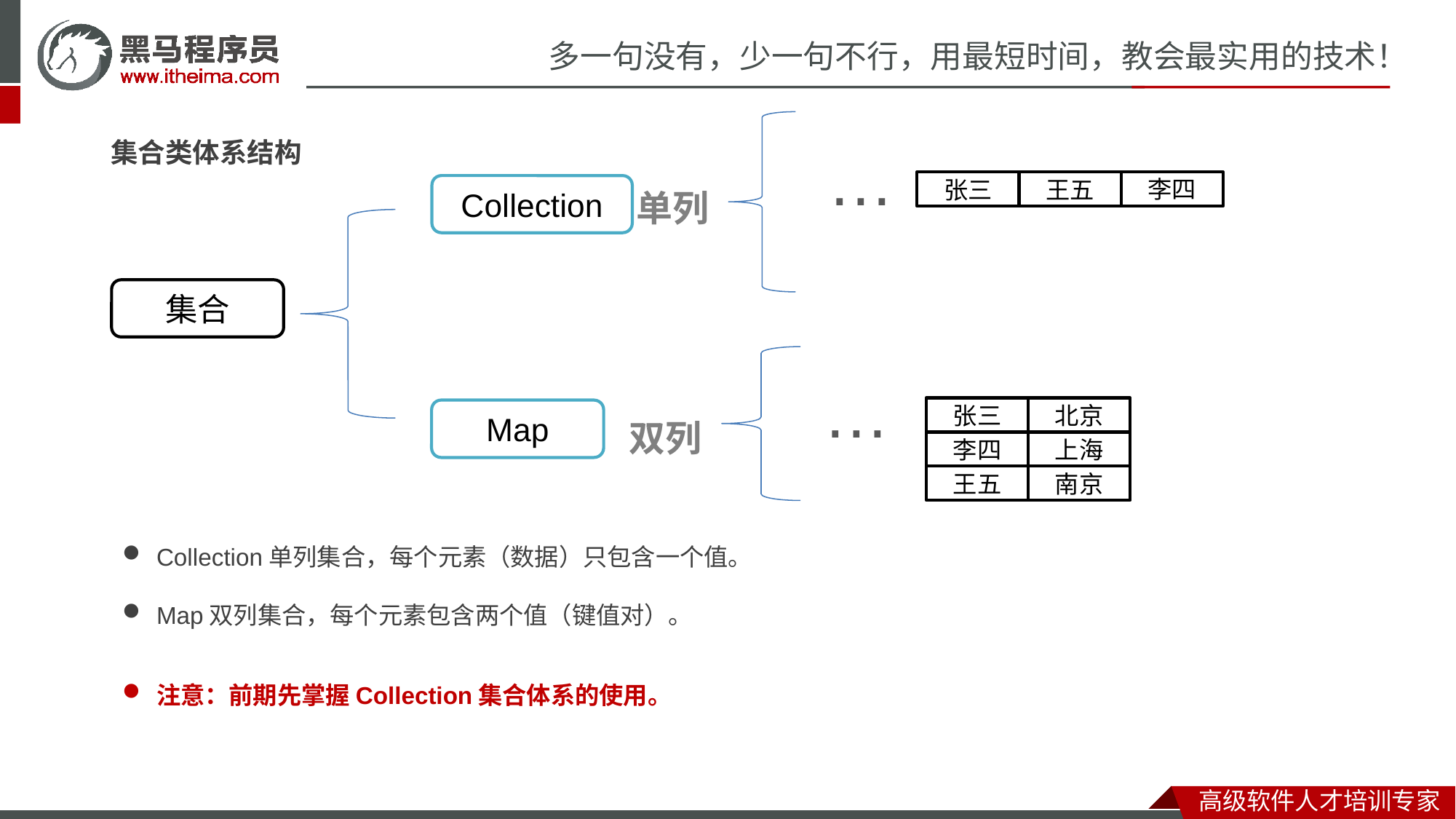

集合类体系结构
…
单列
王五
张三
李四
Collection

集合

…
双列
张三
北京
Map
李四
上海
王五
南京
Collection单列集合，每个元素（数据）只包含一个值。
Map双列集合，每个元素包含两个值（键值对）。
注意：前期先掌握Collection集合体系的使用。